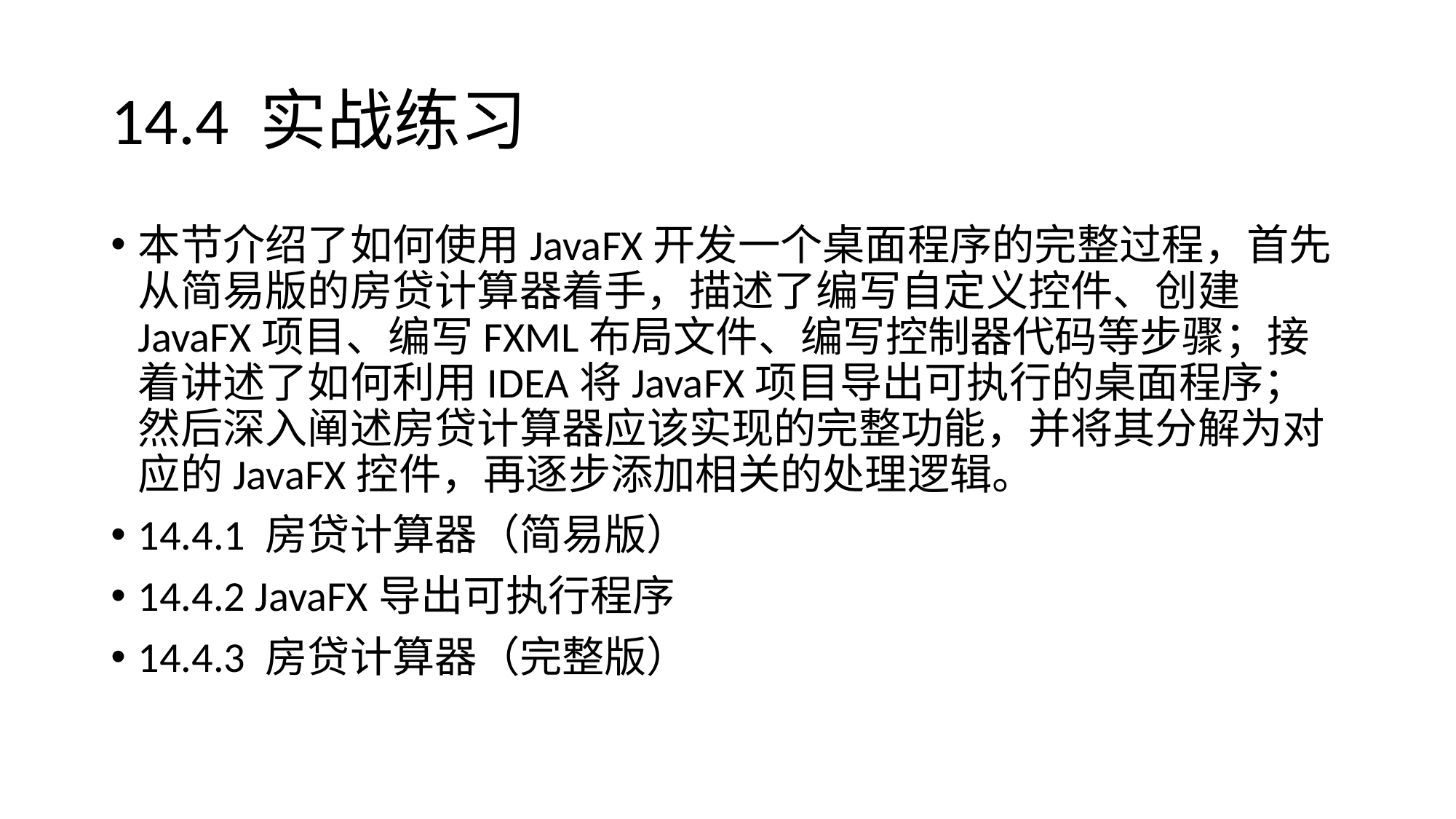

# 14.4 实战练习
本节介绍了如何使用JavaFX开发一个桌面程序的完整过程，首先从简易版的房贷计算器着手，描述了编写自定义控件、创建JavaFX项目、编写FXML布局文件、编写控制器代码等步骤；接着讲述了如何利用IDEA将JavaFX项目导出可执行的桌面程序；然后深入阐述房贷计算器应该实现的完整功能，并将其分解为对应的JavaFX控件，再逐步添加相关的处理逻辑。
14.4.1 房贷计算器（简易版）
14.4.2 JavaFX导出可执行程序
14.4.3 房贷计算器（完整版）